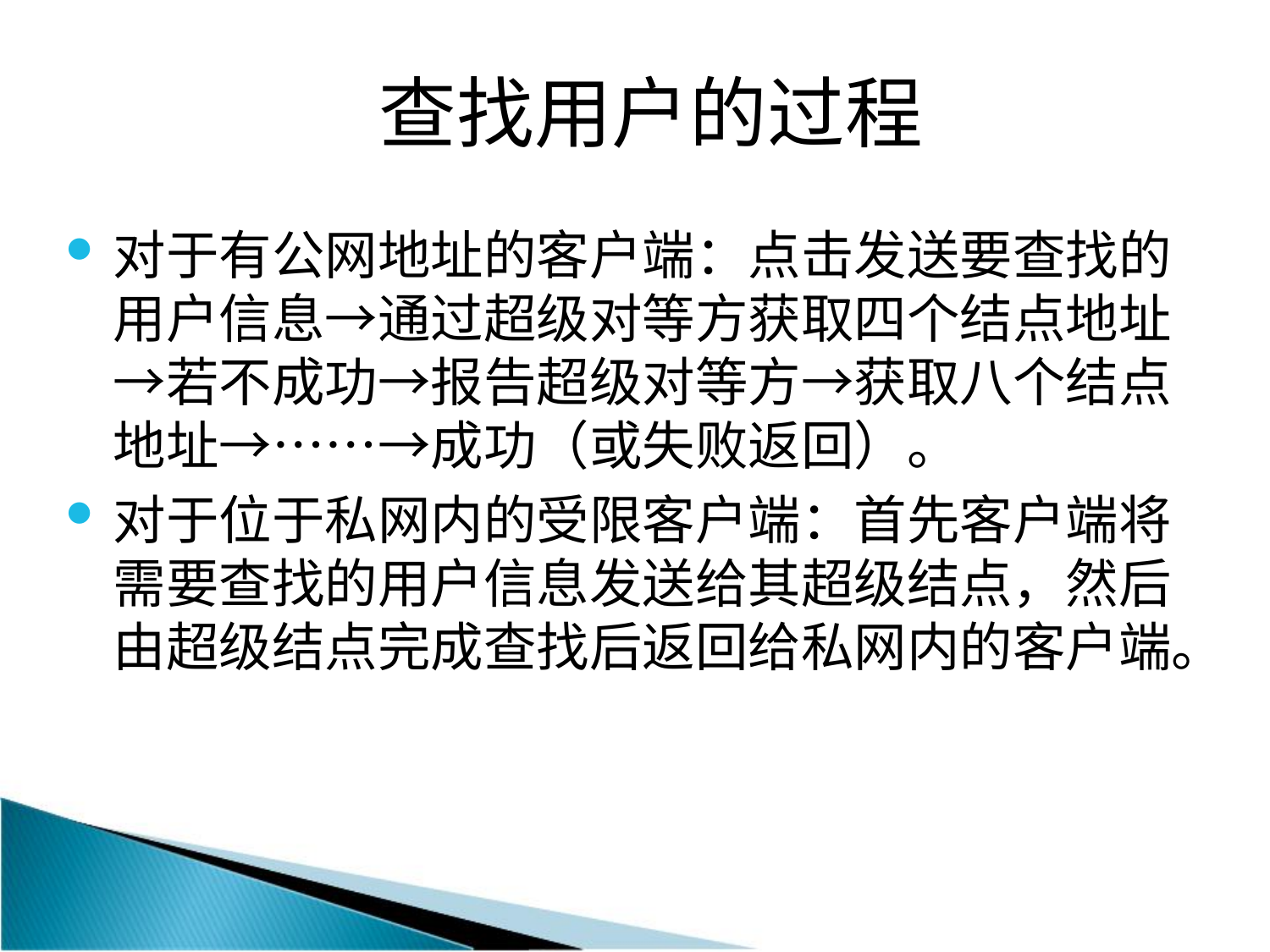

# 查找用户的过程
对于有公网地址的客户端：点击发送要查找的用户信息→通过超级对等方获取四个结点地址→若不成功→报告超级对等方→获取八个结点地址→……→成功（或失败返回）。
对于位于私网内的受限客户端：首先客户端将需要查找的用户信息发送给其超级结点，然后由超级结点完成查找后返回给私网内的客户端。